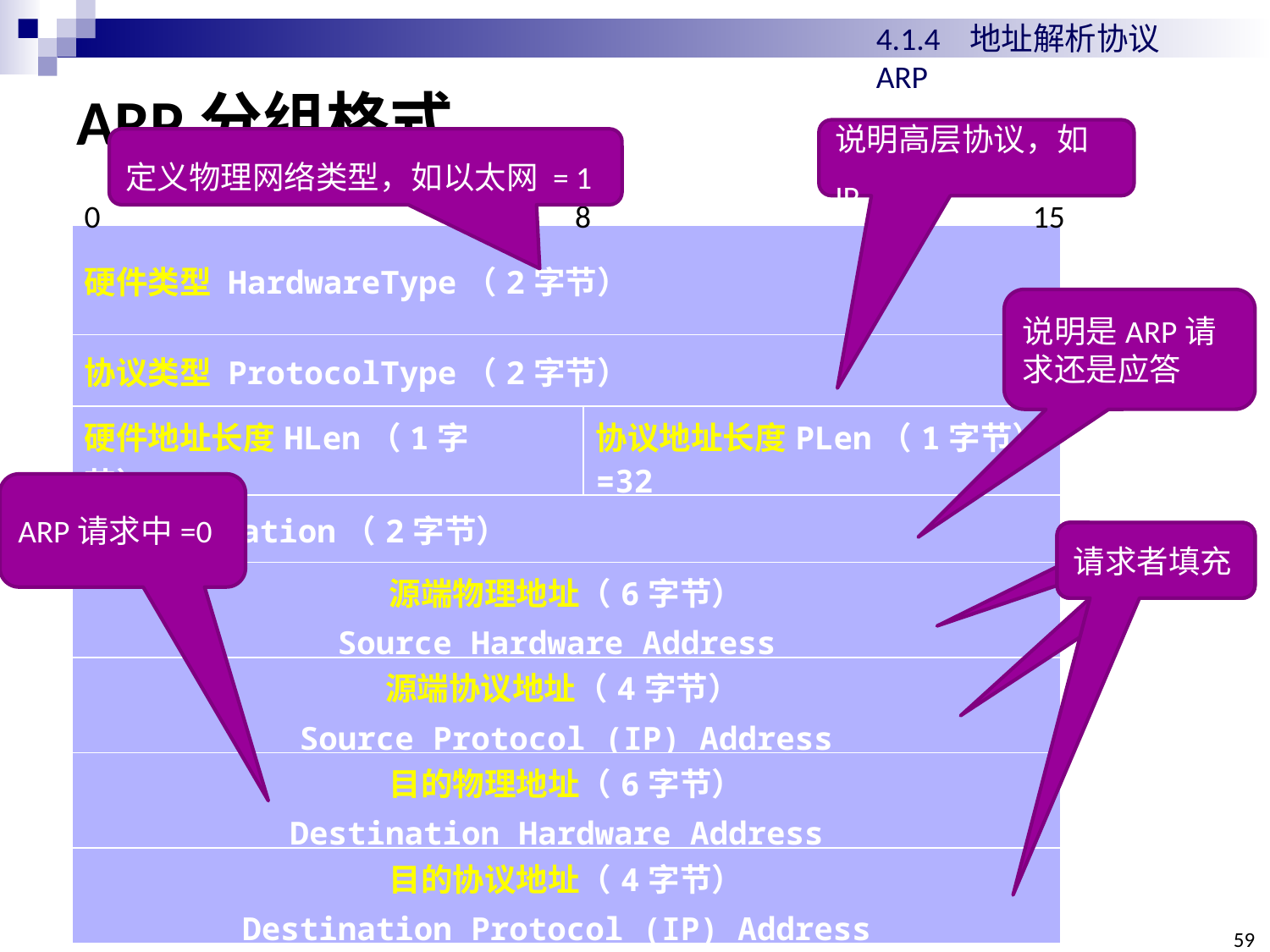

4.1.4   地址解析协议ARP
# ARP分组格式
说明高层协议，如IP
定义物理网络类型，如以太网 = 1
0             	  	                                 8                 		                          15
| 硬件类型 HardwareType（2字节） |  |
| --- | --- |
| 协议类型 ProtocolType（2字节） |  |
| 硬件地址长度HLen（1字节）=48 | 协议地址长度PLen（1字节）=32 |
| 操作 Operation（2字节） |  |
| 源端物理地址（6字节） Source Hardware Address |  |
| 源端协议地址（4字节） Source Protocol (IP) Address |  |
| 目的物理地址（6字节） Destination Hardware Address |  |
| 目的协议地址（4字节） Destination Protocol (IP) Address |  |
说明是ARP请求还是应答
ARP请求中=0
请求者填充
请求者填充
请求者填充
59